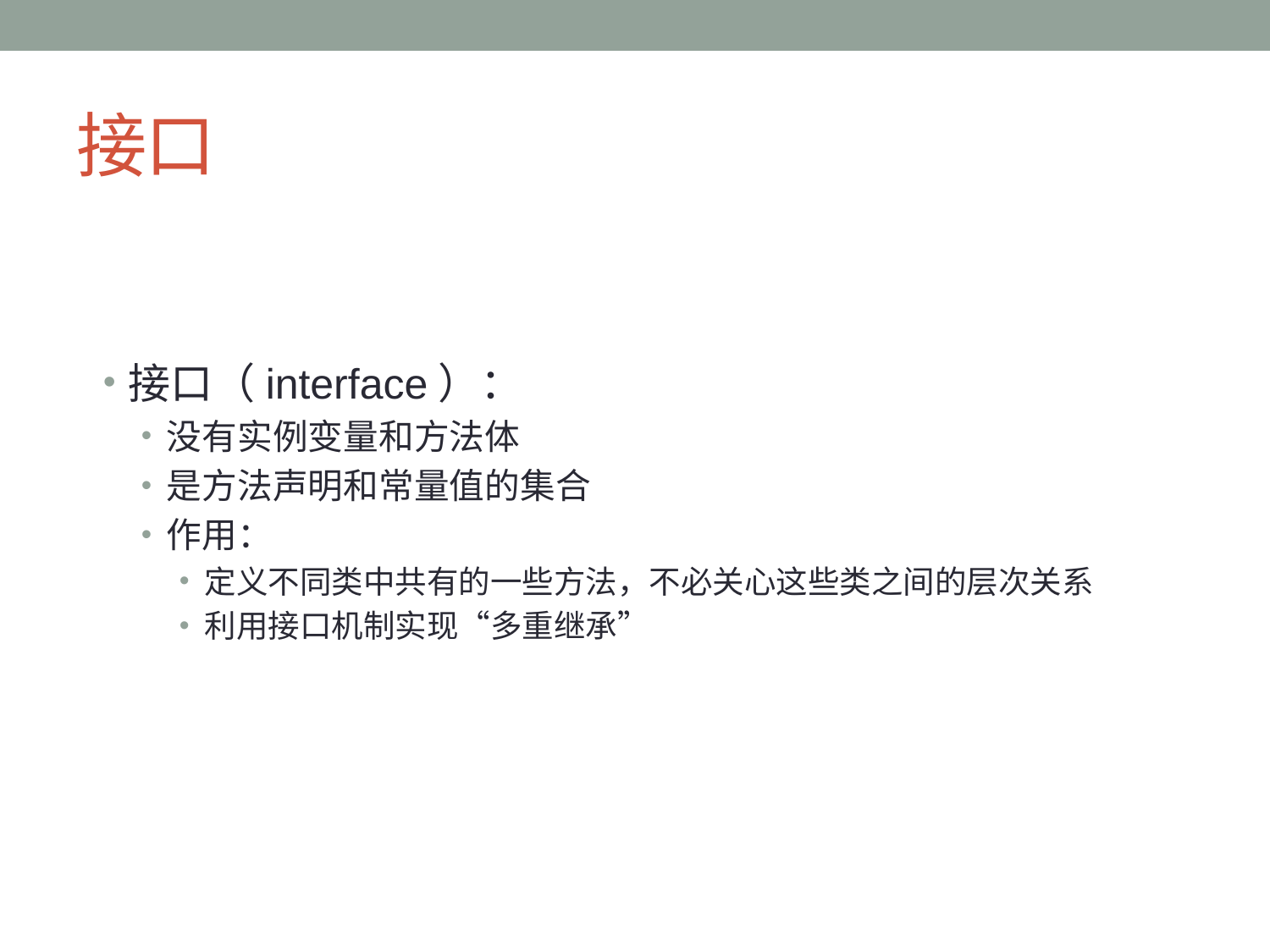

# 接口
接口（interface）：
没有实例变量和方法体
是方法声明和常量值的集合
作用：
定义不同类中共有的一些方法，不必关心这些类之间的层次关系
利用接口机制实现“多重继承”